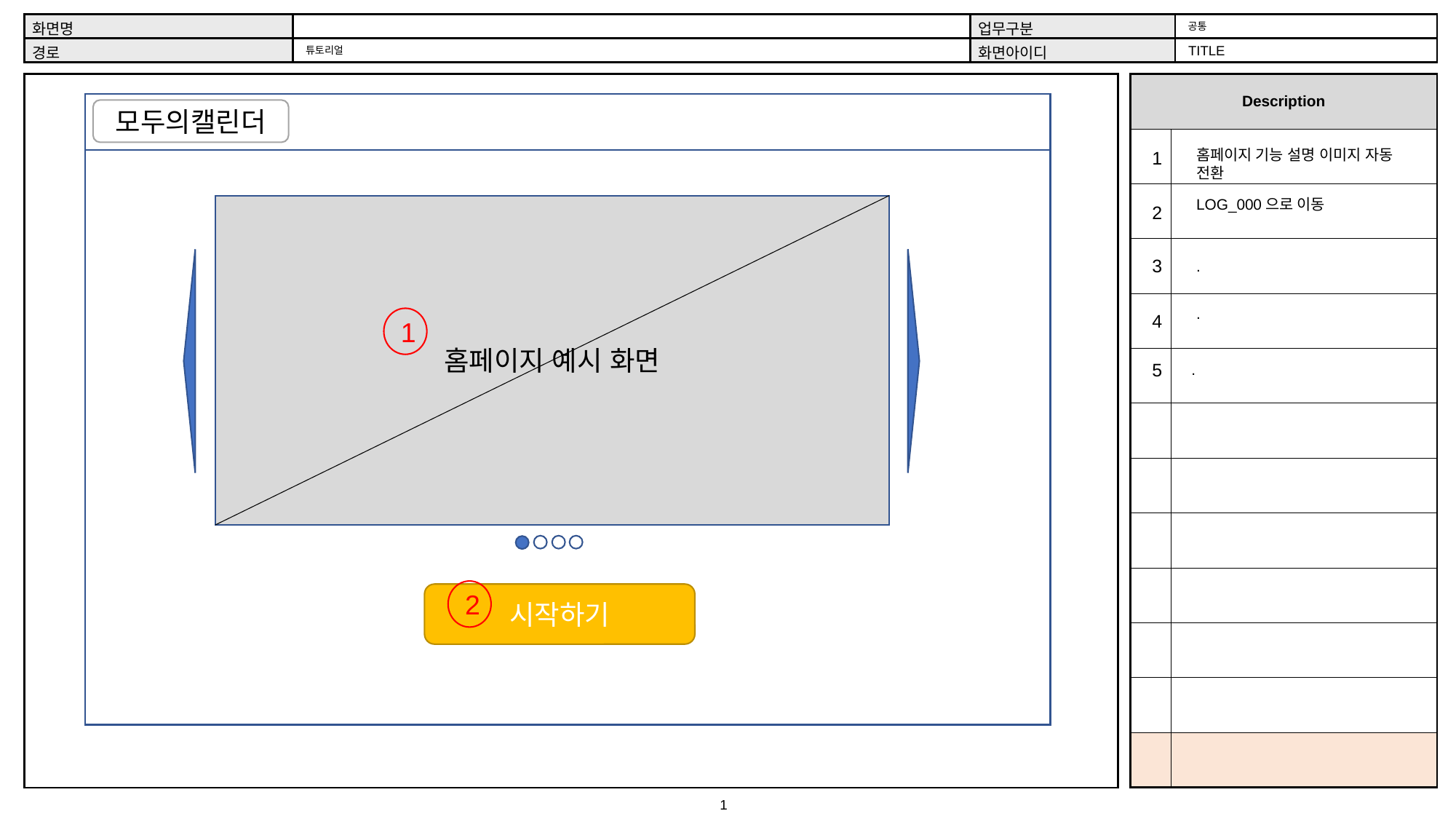

공통

튜토리얼
TITLE

모두의캘린더
홈페이지 기능 설명 이미지 자동 전환
1

LOG_000으로 이동
홈페이지 예시 화면
2
3
.
.
4
1
5
.

2
시작하기